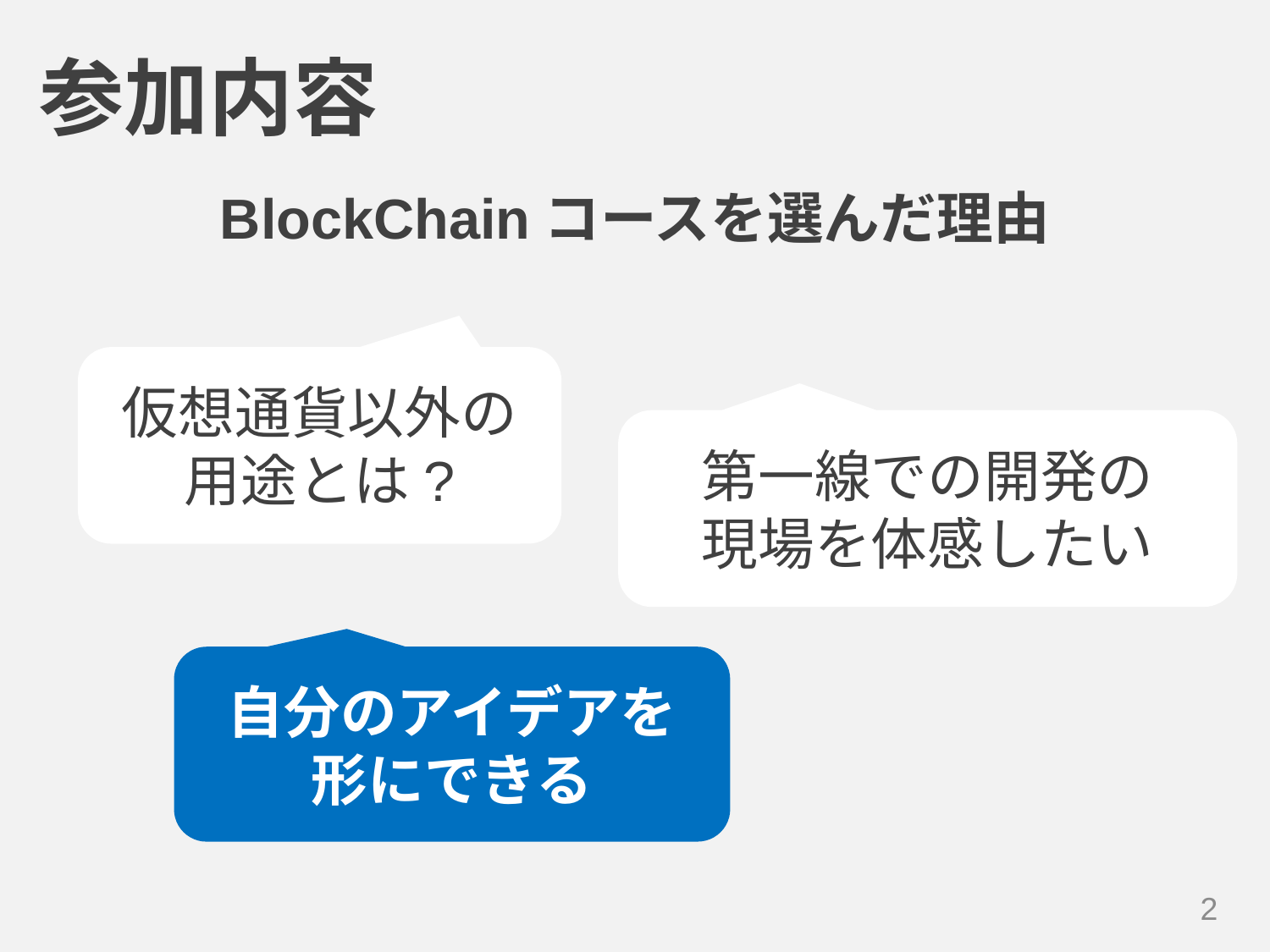

参加内容
BlockChainコースを選んだ理由
仮想通貨以外の
用途とは?
第一線での開発の
現場を体感したい
自分のアイデアを
形にできる
2